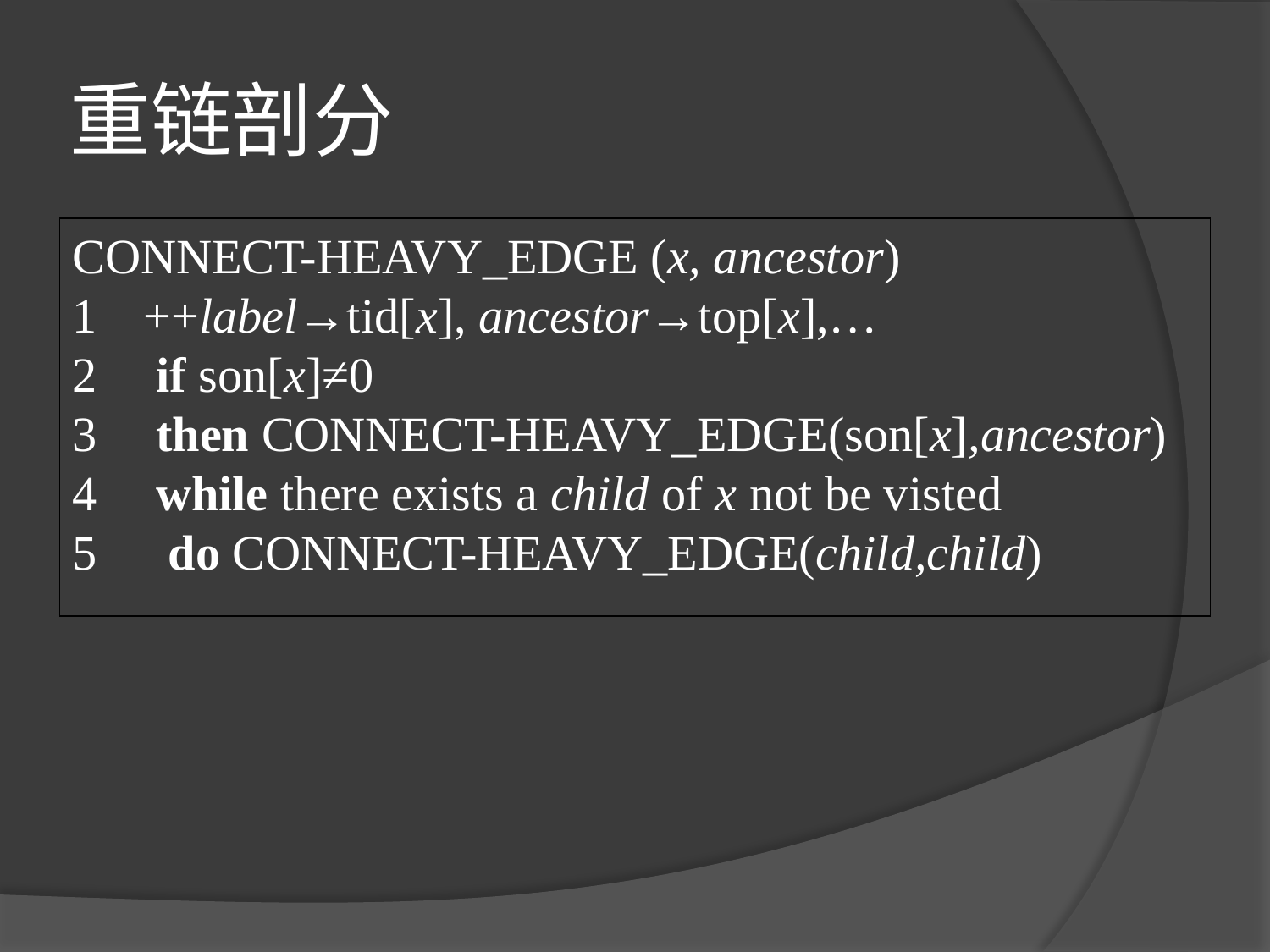

# 重链剖分
CONNECT-HEAVY_EDGE (x, ancestor)
++label→tid[x], ancestor→top[x],…
 if son[x]≠0
 then CONNECT-HEAVY_EDGE(son[x],ancestor)
 while there exists a child of x not be visted
  do CONNECT-HEAVY_EDGE(child,child)